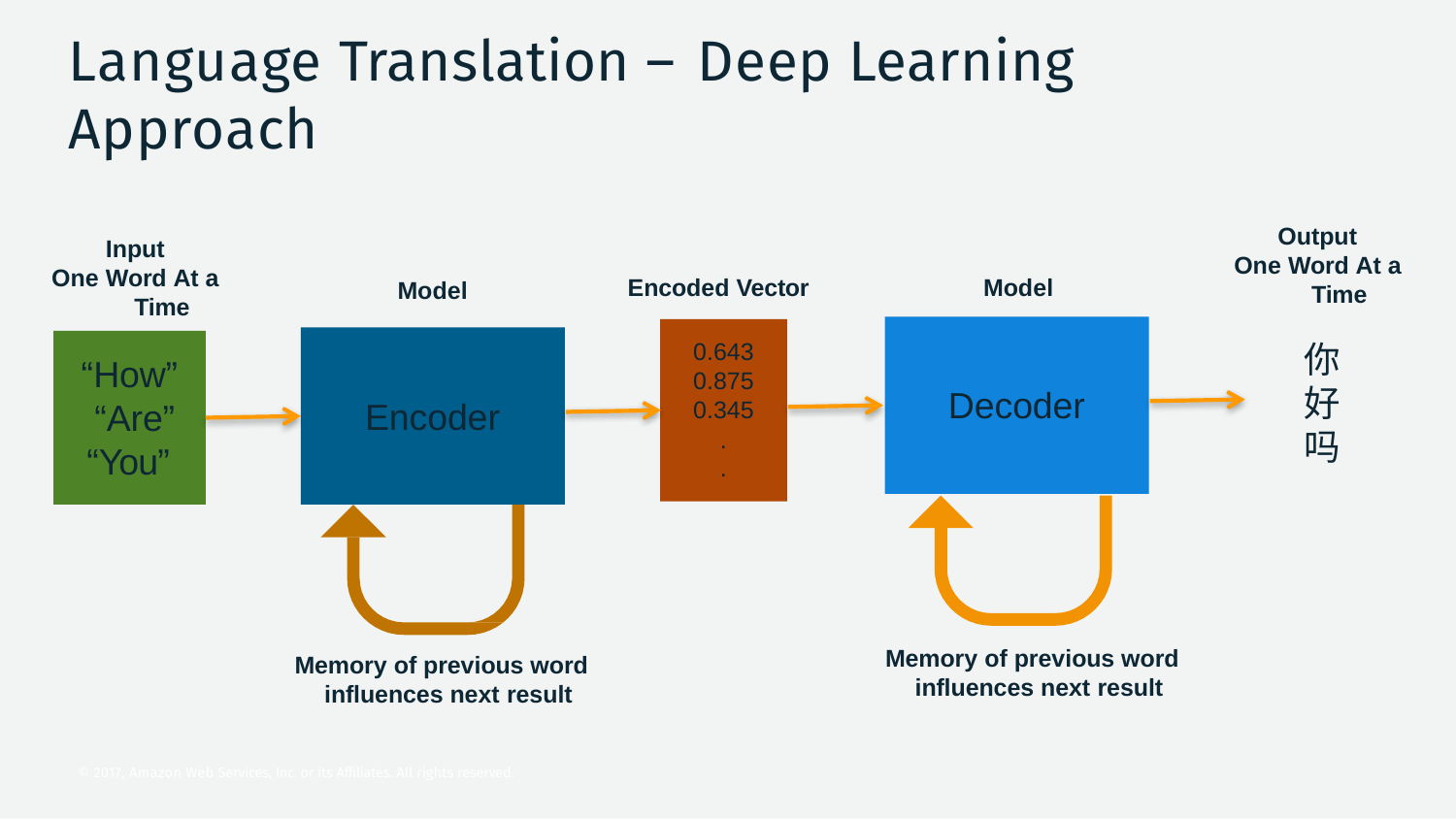

Language Translation – Deep Learning Approach
Output  One Word At a
Time
Input  One Word At a
Time
Encoded Vector
Model
Model

你 好 吗
0.643
0.875
0.345
.
.
“How”
“Are”
“You”

Decoder

Encoder

Memory of previous word  influences next result
Memory of previous word  influences next result
© 2017, Amazon Web Services, Inc. or its Affiliates. All rights reserved.